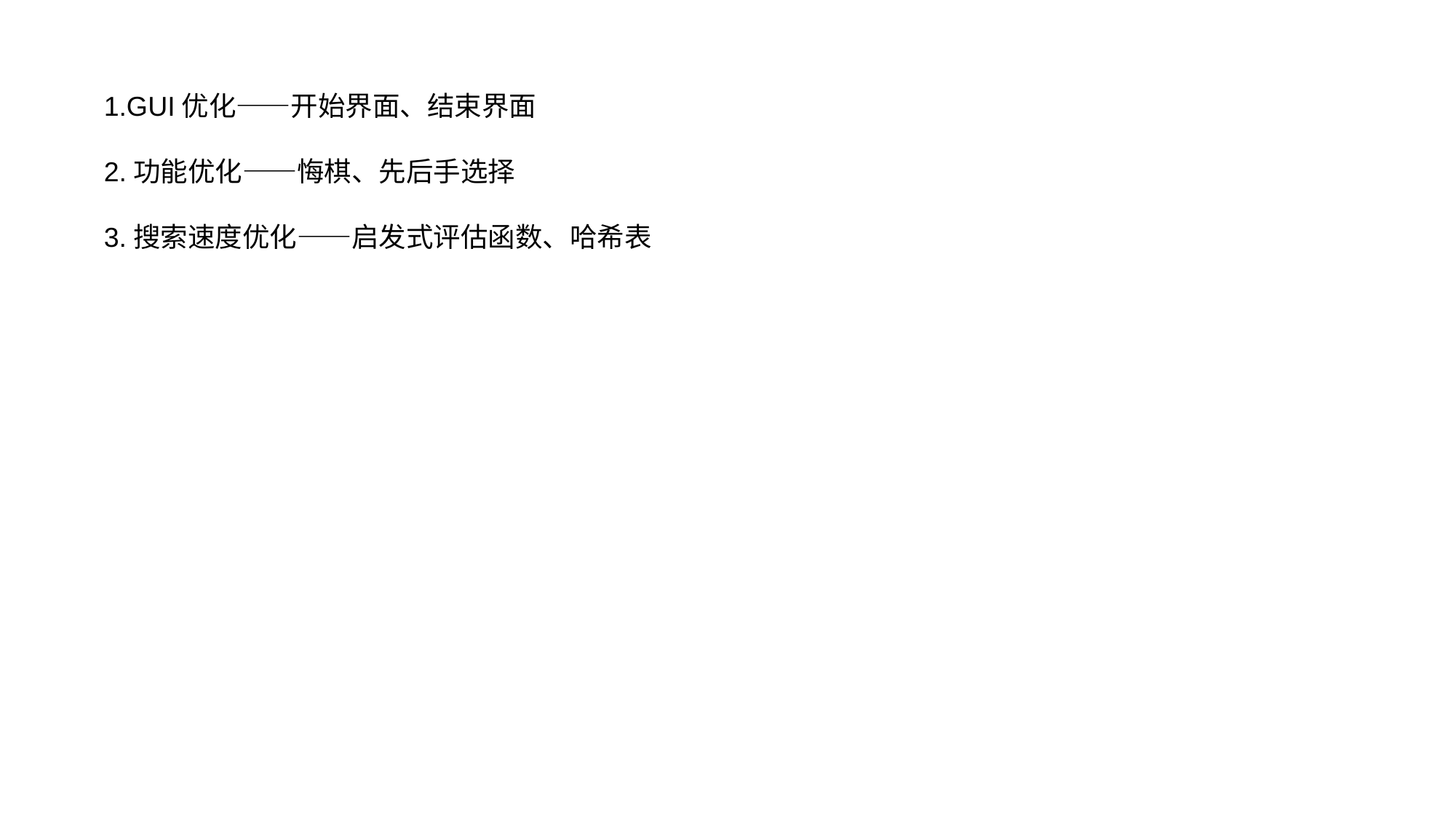

1.GUI优化——开始界面、结束界面

2.功能优化——悔棋、先后手选择

3.搜索速度优化——启发式评估函数、哈希表